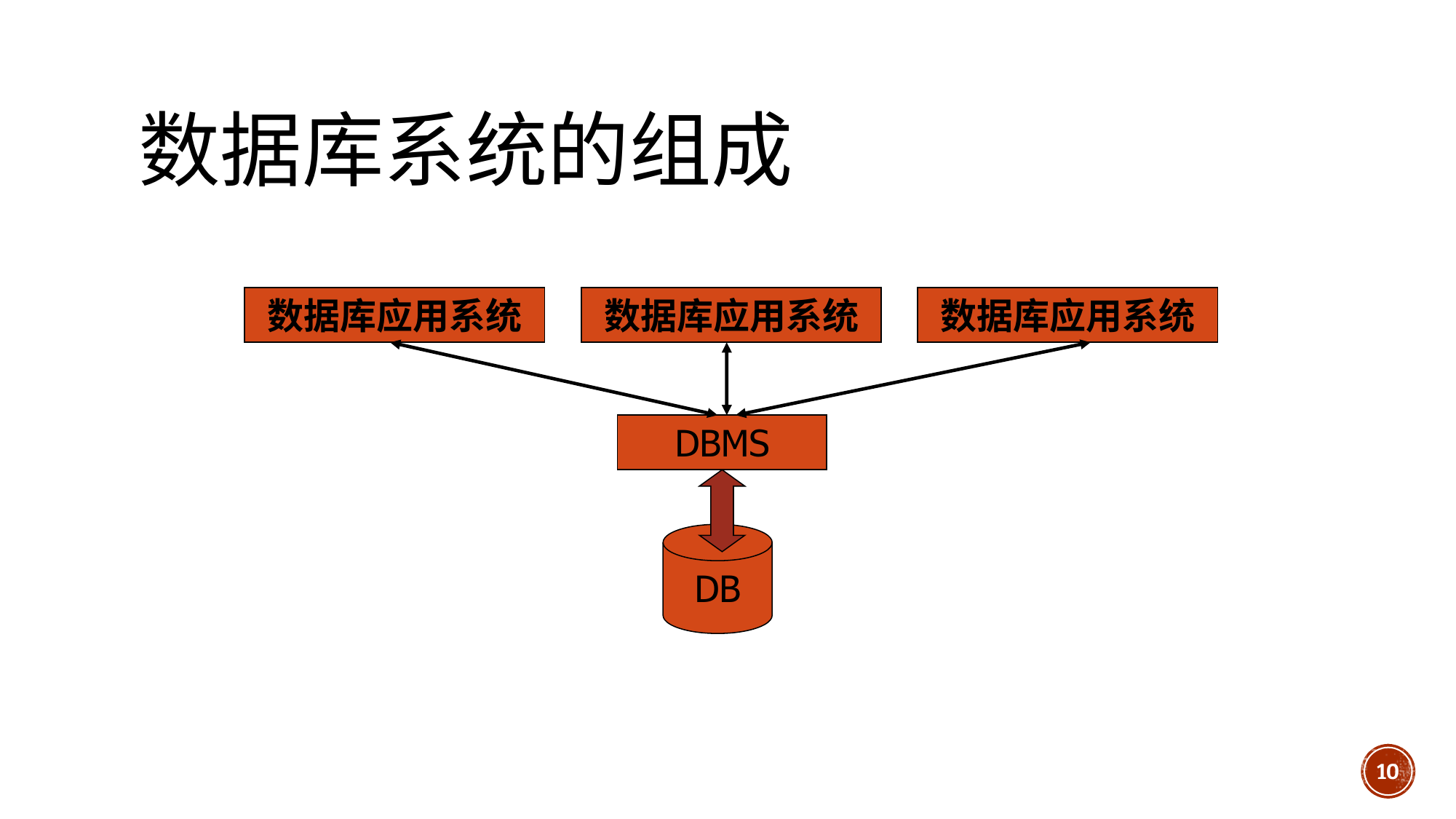

# 数据库系统的组成

数据库应用系统
数据库应用系统
数据库应用系统

DBMS

DB
10